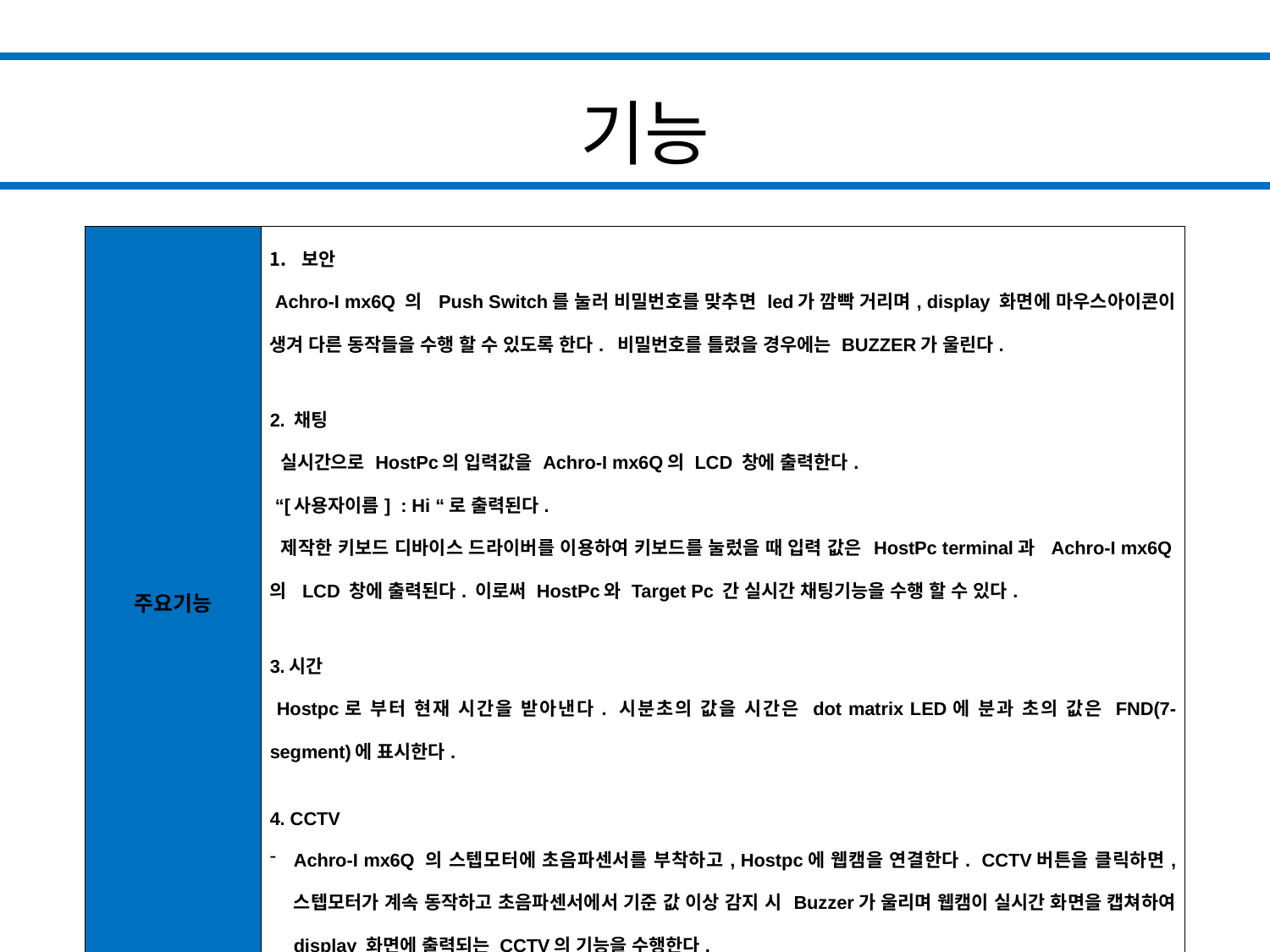

기능

| 주요기능 | 보안 Achro-I mx6Q 의 Push Switch를 눌러 비밀번호를 맞추면 led가 깜빡 거리며, display 화면에 마우스아이콘이 생겨 다른 동작들을 수행 할 수 있도록 한다. 비밀번호를 틀렸을 경우에는 BUZZER가 울린다. 2. 채팅 실시간으로 HostPc의 입력값을 Achro-I mx6Q의 LCD 창에 출력한다. “[사용자이름] : Hi “로 출력된다. 제작한 키보드 디바이스 드라이버를 이용하여 키보드를 눌렀을 때 입력 값은 HostPc terminal과 Achro-I mx6Q의 LCD 창에 출력된다. 이로써 HostPc와 Target Pc 간 실시간 채팅기능을 수행 할 수 있다. 3.시간 Hostpc로 부터 현재 시간을 받아낸다. 시분초의 값을 시간은 dot matrix LED에 분과 초의 값은 FND(7-segment)에 표시한다. 4. CCTV Achro-I mx6Q 의 스텝모터에 초음파센서를 부착하고, Hostpc에 웹캠을 연결한다. CCTV버튼을 클릭하면, 스텝모터가 계속 동작하고 초음파센서에서 기준 값 이상 감지 시 Buzzer가 울리며 웹캠이 실시간 화면을 캡쳐하여 display 화면에 출력되는 CCTV의 기능을 수행한다. |
| --- | --- |